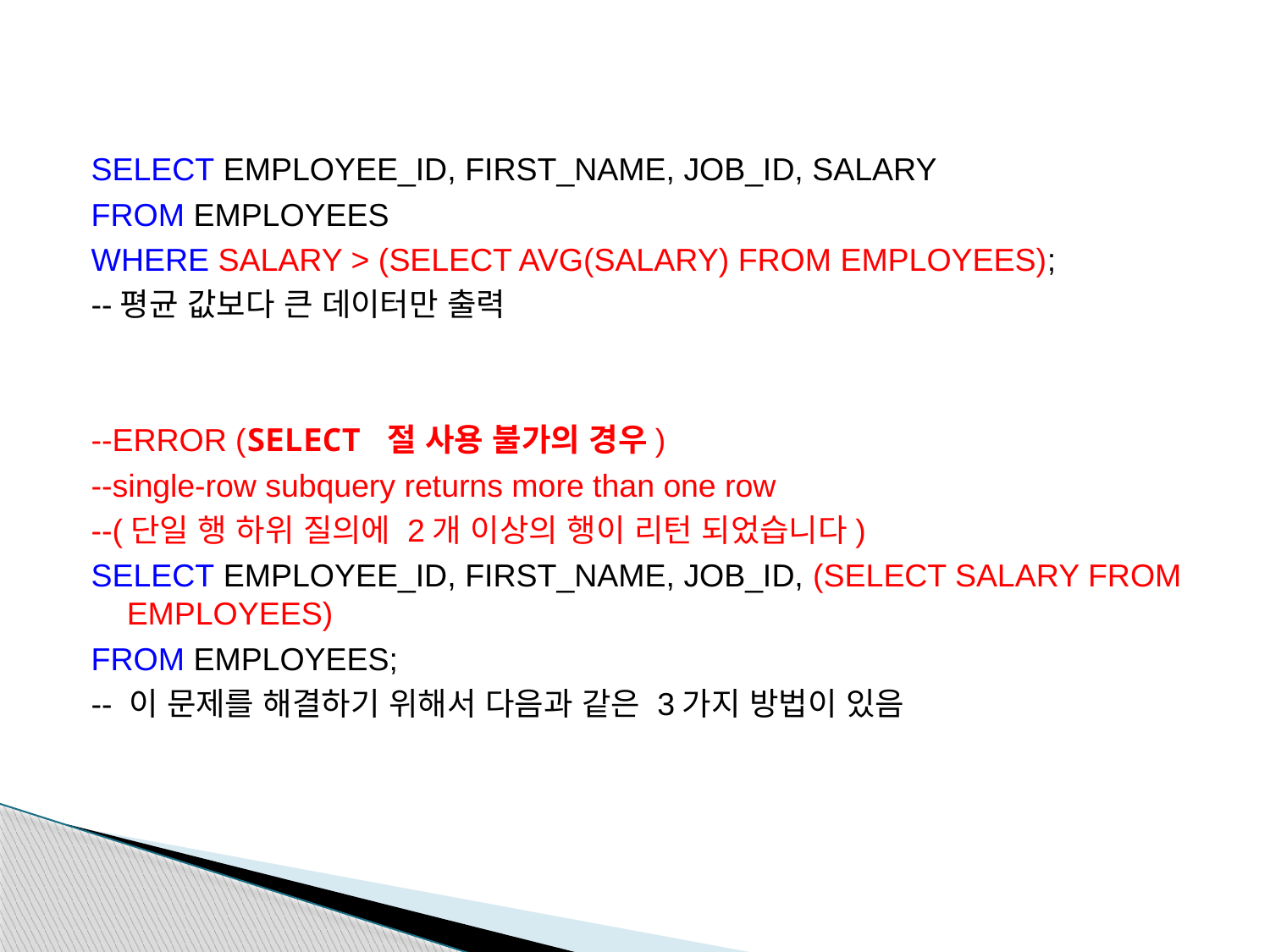

SELECT EMPLOYEE_ID, FIRST_NAME, JOB_ID, SALARY
FROM EMPLOYEES
WHERE SALARY > (SELECT AVG(SALARY) FROM EMPLOYEES);
--평균 값보다 큰 데이터만 출력

--ERROR (SELECT 절 사용 불가의 경우)
--single-row subquery returns more than one row
--(단일 행 하위 질의에 2개 이상의 행이 리턴 되었습니다)
SELECT EMPLOYEE_ID, FIRST_NAME, JOB_ID, (SELECT SALARY FROM EMPLOYEES)
FROM EMPLOYEES;
-- 이 문제를 해결하기 위해서 다음과 같은 3가지 방법이 있음